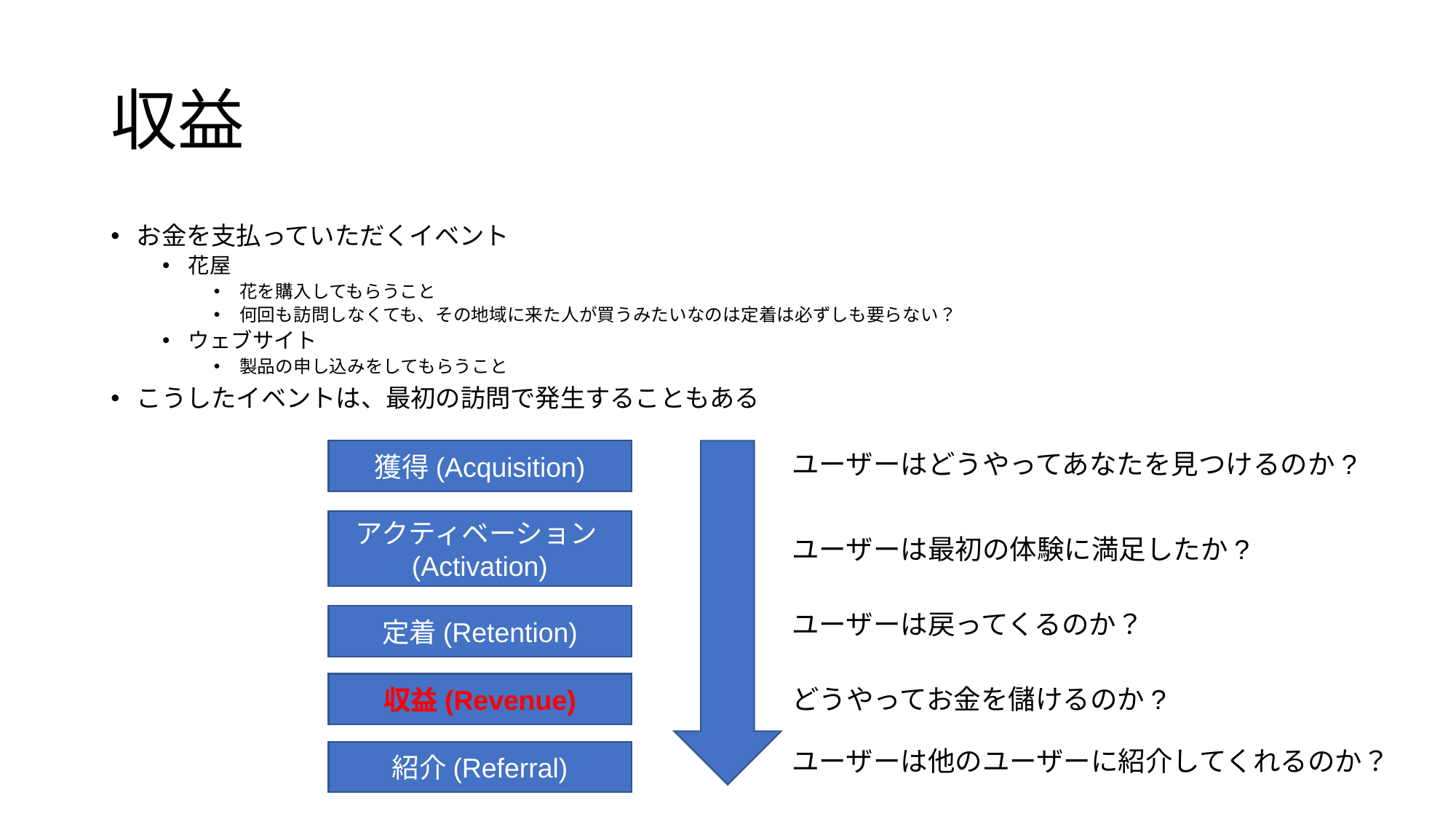

# 収益
お金を支払っていただくイベント
花屋
花を購入してもらうこと
何回も訪問しなくても、その地域に来た人が買うみたいなのは定着は必ずしも要らない？
ウェブサイト
製品の申し込みをしてもらうこと
こうしたイベントは、最初の訪問で発生することもある
獲得(Acquisition)

ユーザーはどうやってあなたを見つけるのか?
アクティベーション(Activation)
ユーザーは最初の体験に満足したか?
ユーザーは戻ってくるのか？
定着(Retention)
収益(Revenue)
どうやってお金を儲けるのか?
ユーザーは他のユーザーに紹介してくれるのか？
紹介(Referral)